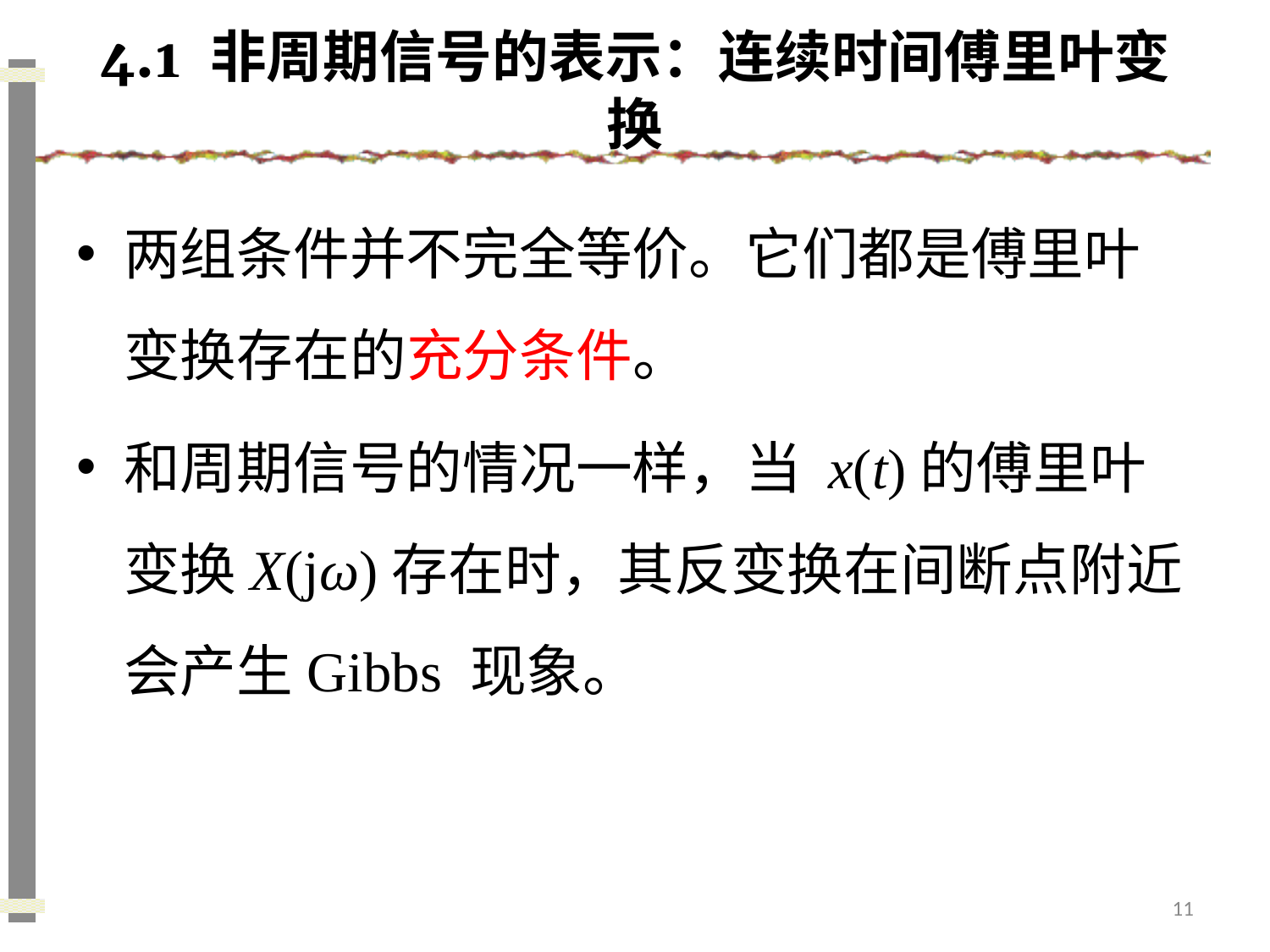

# 4.1 非周期信号的表示：连续时间傅里叶变换
两组条件并不完全等价。它们都是傅里叶变换存在的充分条件。
和周期信号的情况一样，当 x(t)的傅里叶变换X(jω)存在时，其反变换在间断点附近会产生Gibbs 现象。
11